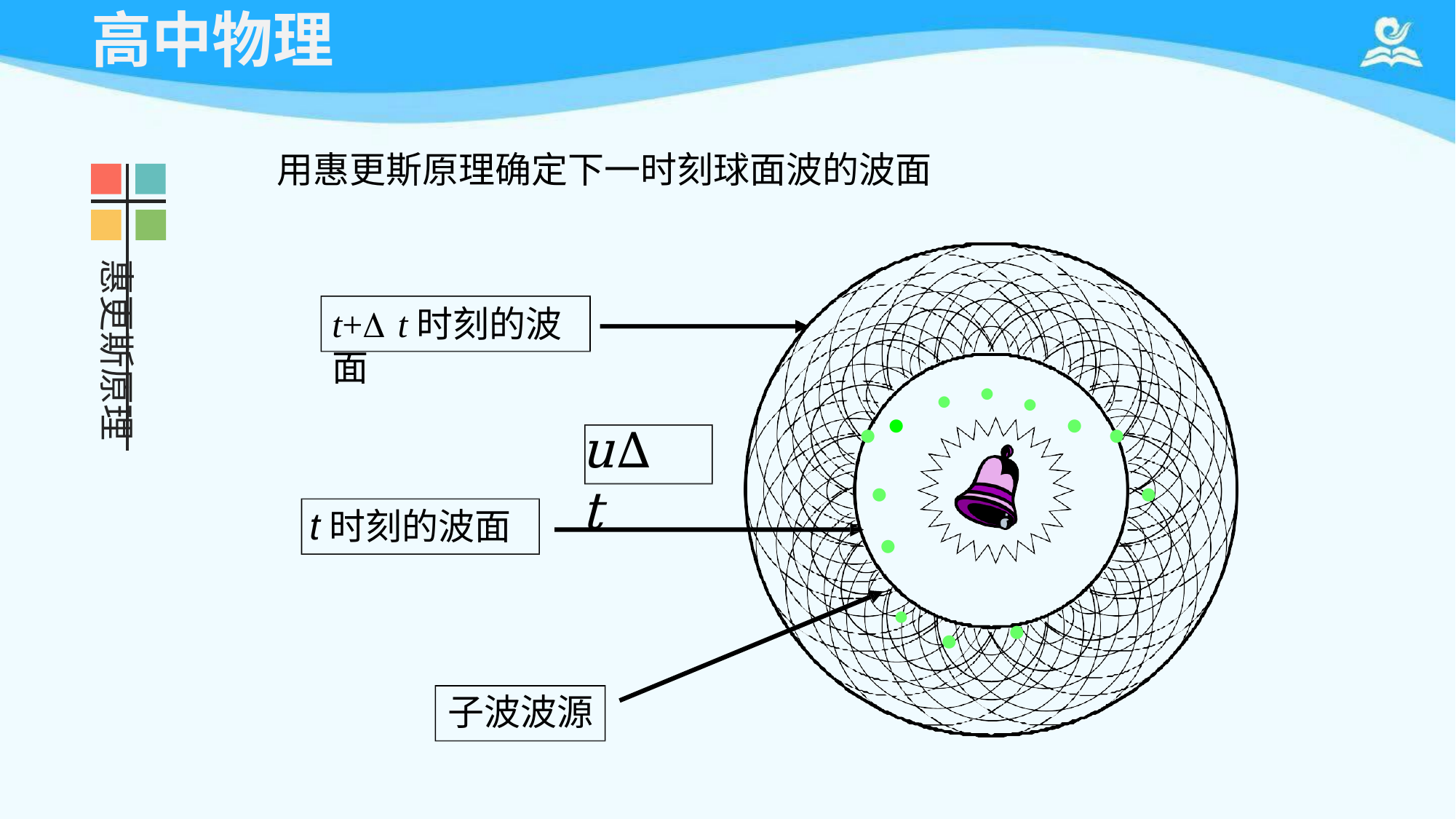

# 高中物理
用惠更斯原理确定下一时刻球面波的波面

惠更斯原理

t+Δ t时刻的波面
. . . . .
.
.
uΔt

.
.

t时刻的波面

.
.. .
. .

.

子波波源